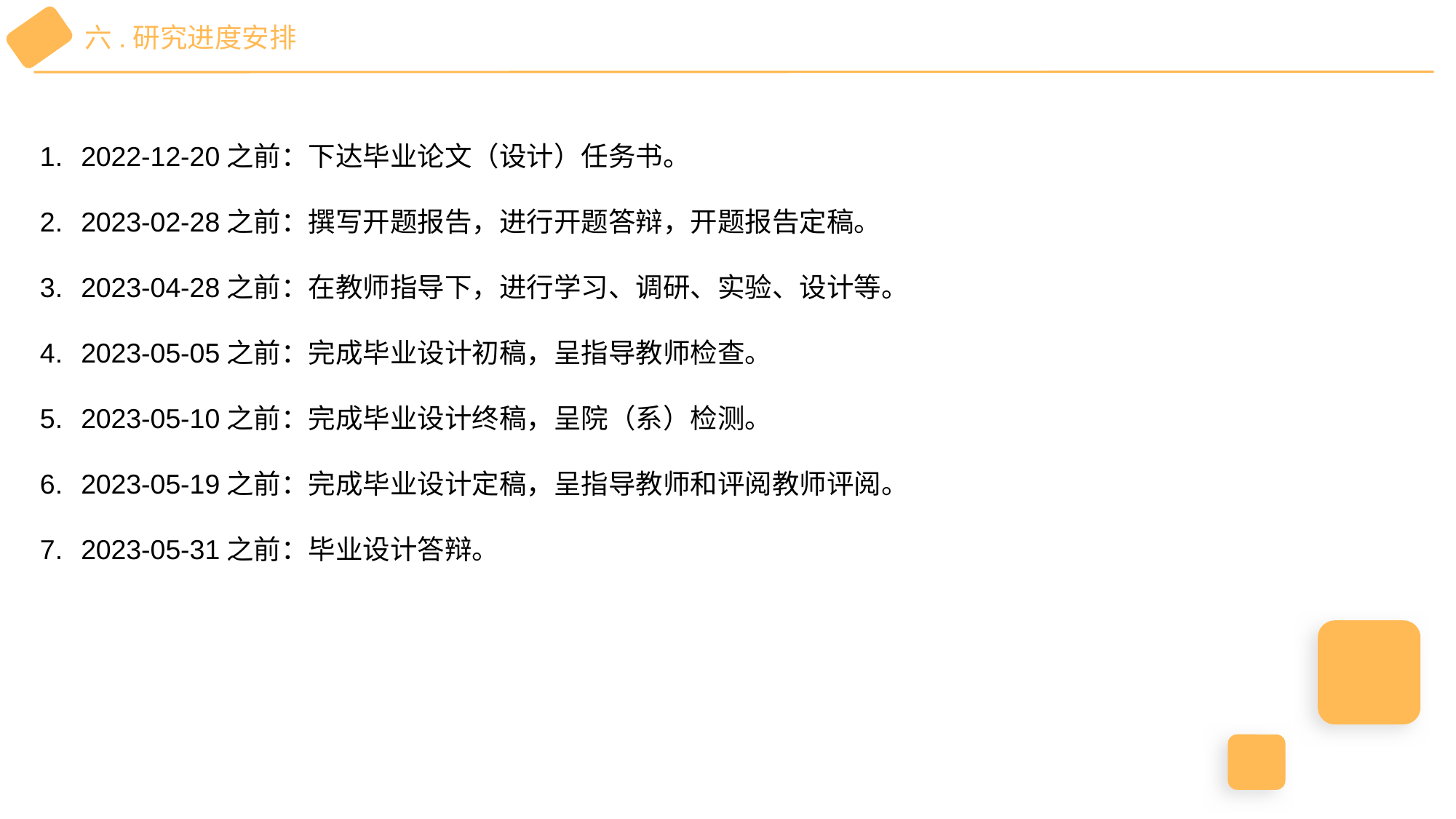

六.研究进度安排

2022-12-20之前：下达毕业论文（设计）任务书。

2023-02-28之前：撰写开题报告，进行开题答辩，开题报告定稿。

2023-04-28之前：在教师指导下，进行学习、调研、实验、设计等。

2023-05-05之前：完成毕业设计初稿，呈指导教师检查。

2023-05-10之前：完成毕业设计终稿，呈院（系）检测。

2023-05-19之前：完成毕业设计定稿，呈指导教师和评阅教师评阅。

2023-05-31之前：毕业设计答辩。